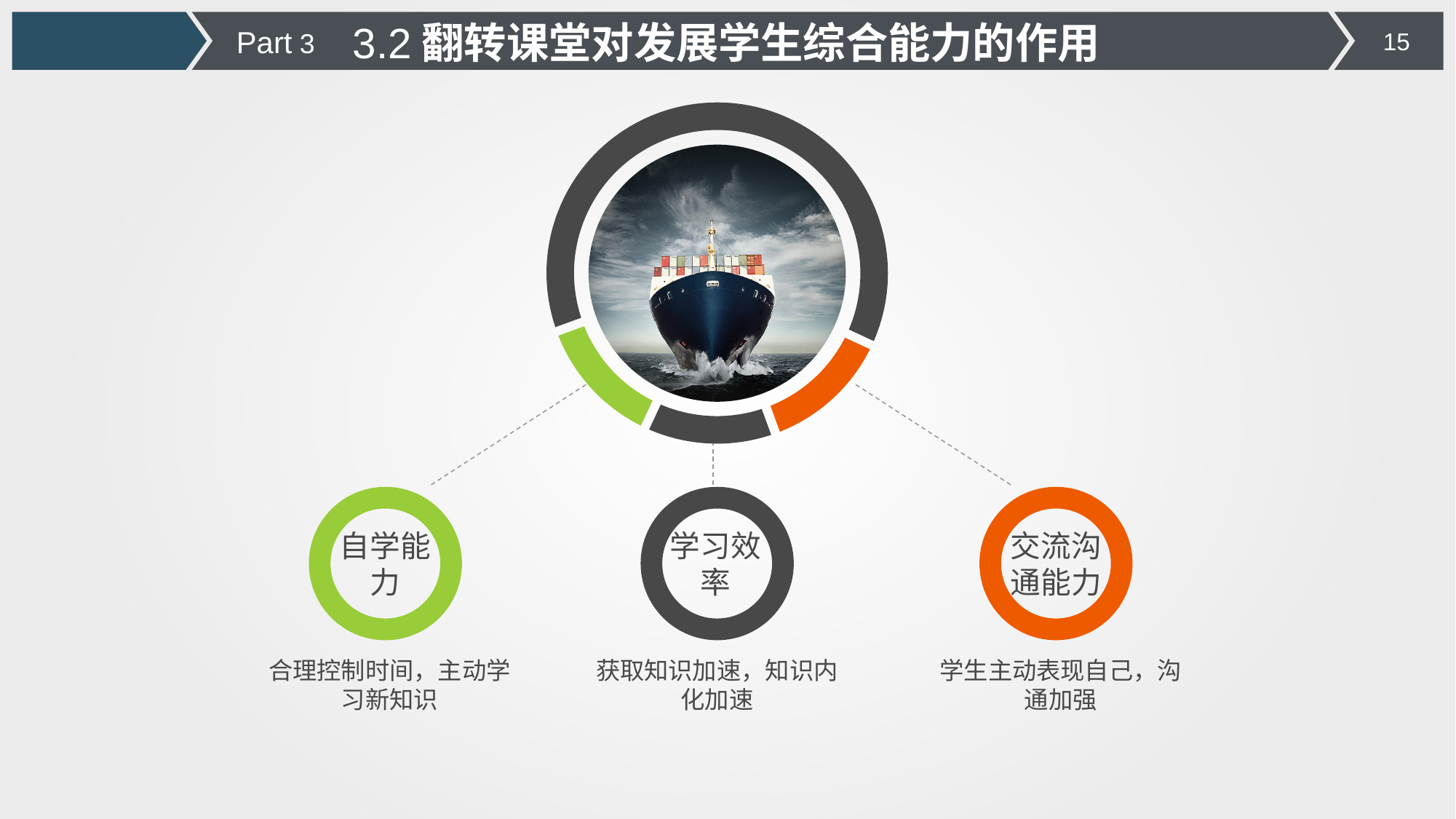

3.2翻转课堂对发展学生综合能力的作用
Part 3

自学能力
学习效率
交流沟通能力
合理控制时间，主动学习新知识
获取知识加速，知识内化加速
学生主动表现自己，沟通加强